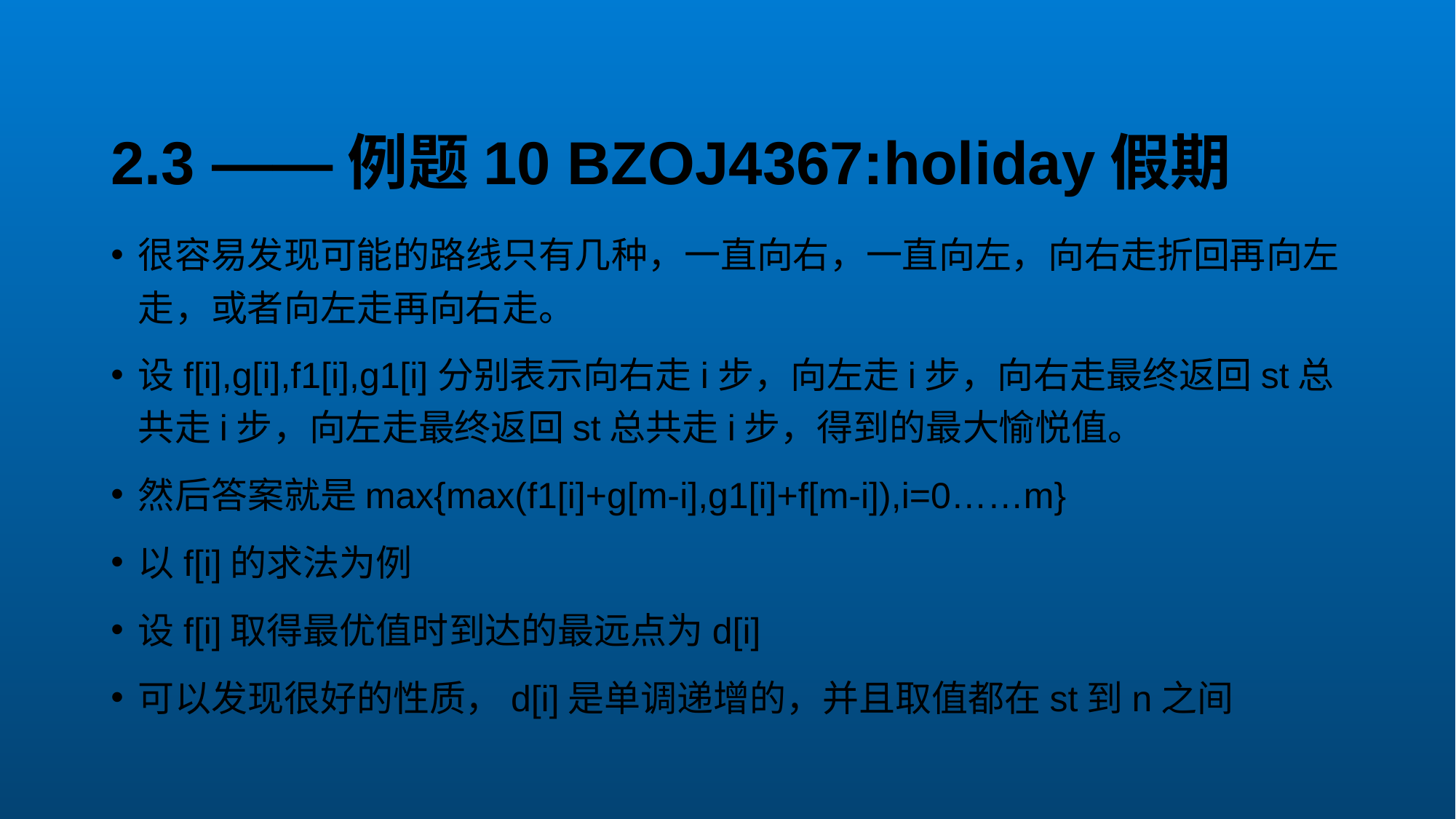

# 2.3 ——例题10 BZOJ4367:holiday假期
很容易发现可能的路线只有几种，一直向右，一直向左，向右走折回再向左走，或者向左走再向右走。
设f[i],g[i],f1[i],g1[i]分别表示向右走i步，向左走i步，向右走最终返回st总共走i步，向左走最终返回st总共走i步，得到的最大愉悦值。
然后答案就是max{max(f1[i]+g[m-i],g1[i]+f[m-i]),i=0……m}
以f[i]的求法为例
设f[i]取得最优值时到达的最远点为d[i]
可以发现很好的性质，d[i]是单调递增的，并且取值都在st到n之间